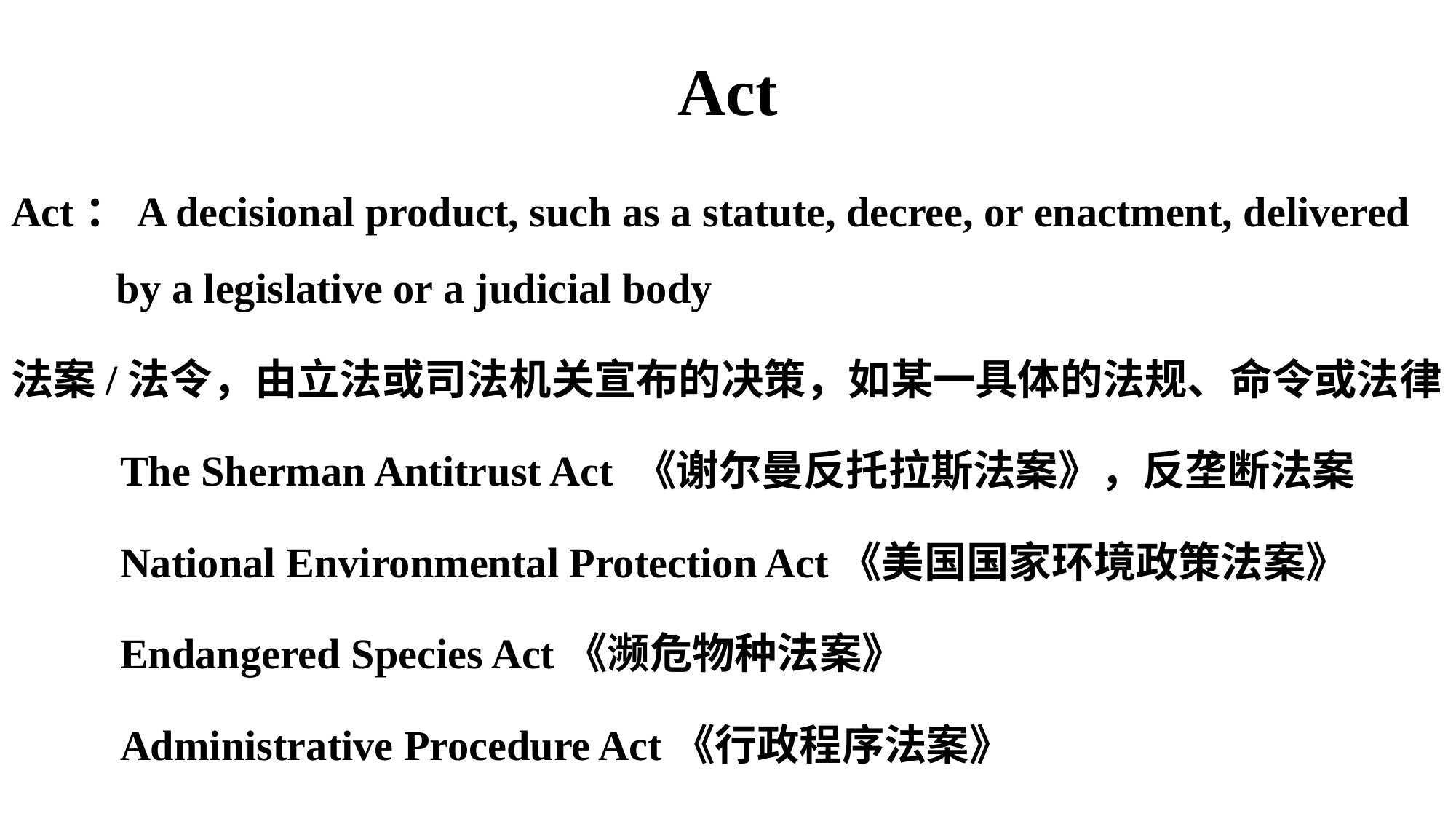

# Act
Act：A decisional product, such as a statute, decree, or enactment, delivered
          by a legislative or a judicial body
法案/法令，由立法或司法机关宣布的决策，如某一具体的法规、命令或法律
	The Sherman Antitrust Act 《谢尔曼反托拉斯法案》，反垄断法案
	National Environmental Protection Act《美国国家环境政策法案》
	Endangered Species Act《濒危物种法案》
	Administrative Procedure Act《行政程序法案》